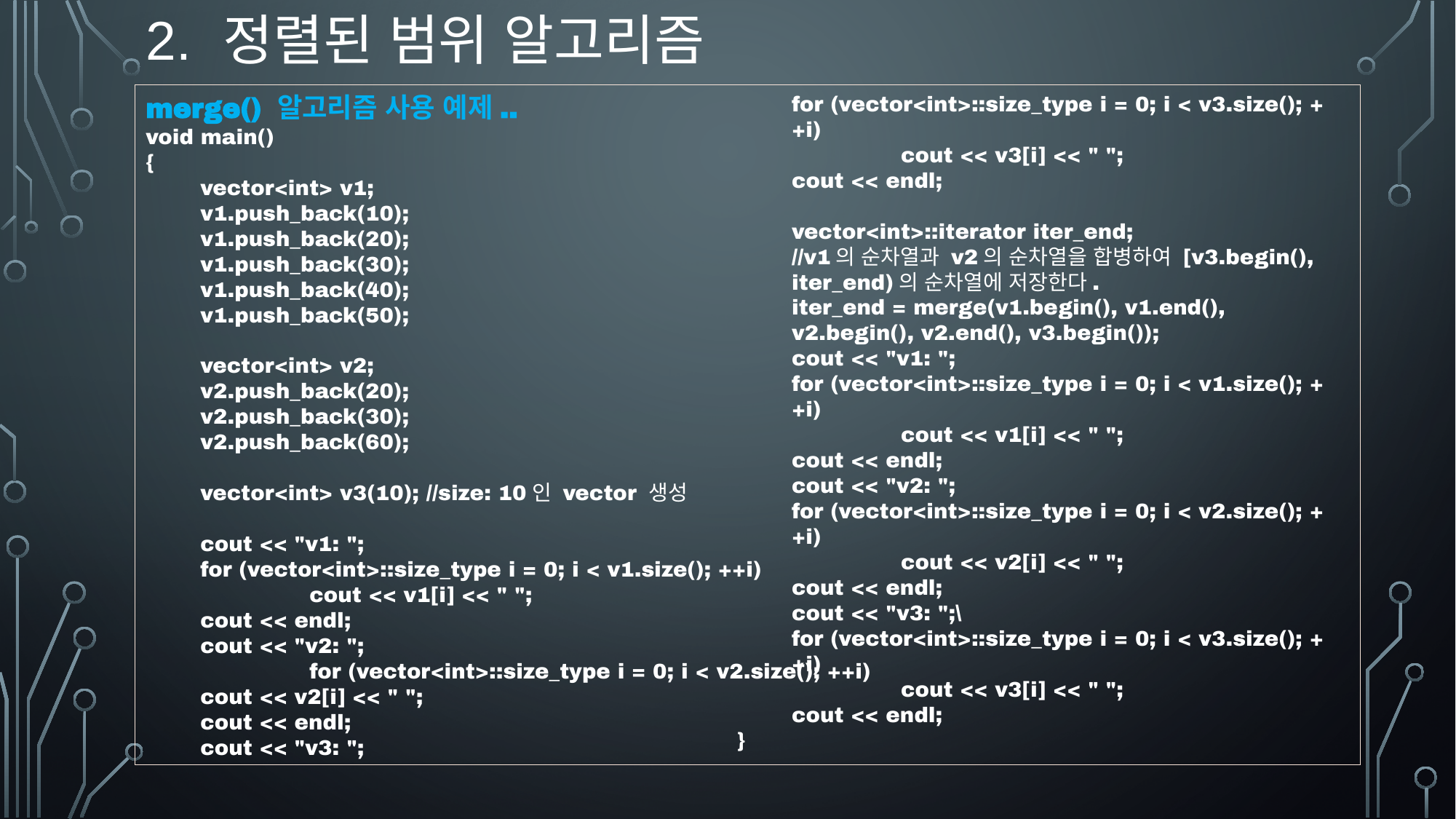

# 2. 정렬된 범위 알고리즘
merge() 알고리즘 사용 예제..
void main()
{
vector<int> v1;
v1.push_back(10);
v1.push_back(20);
v1.push_back(30);
v1.push_back(40);
v1.push_back(50);

vector<int> v2;
v2.push_back(20);
v2.push_back(30);
v2.push_back(60);

vector<int> v3(10); //size: 10인 vector 생성

cout << "v1: ";
for (vector<int>::size_type i = 0; i < v1.size(); ++i)
	cout << v1[i] << " ";
cout << endl;
cout << "v2: ";
	for (vector<int>::size_type i = 0; i < v2.size(); ++i)
cout << v2[i] << " ";
cout << endl;
cout << "v3: ";
for (vector<int>::size_type i = 0; i < v3.size(); ++i)
	cout << v3[i] << " ";
cout << endl;

vector<int>::iterator iter_end;
//v1의 순차열과 v2의 순차열을 합병하여 [v3.begin(), iter_end)의 순차열에 저장한다.
iter_end = merge(v1.begin(), v1.end(), v2.begin(), v2.end(), v3.begin());
cout << "v1: ";
for (vector<int>::size_type i = 0; i < v1.size(); ++i)
	cout << v1[i] << " ";
cout << endl;
cout << "v2: ";
for (vector<int>::size_type i = 0; i < v2.size(); ++i)
	cout << v2[i] << " ";
cout << endl;
cout << "v3: ";\
for (vector<int>::size_type i = 0; i < v3.size(); ++i)
	cout << v3[i] << " ";
cout << endl;
}